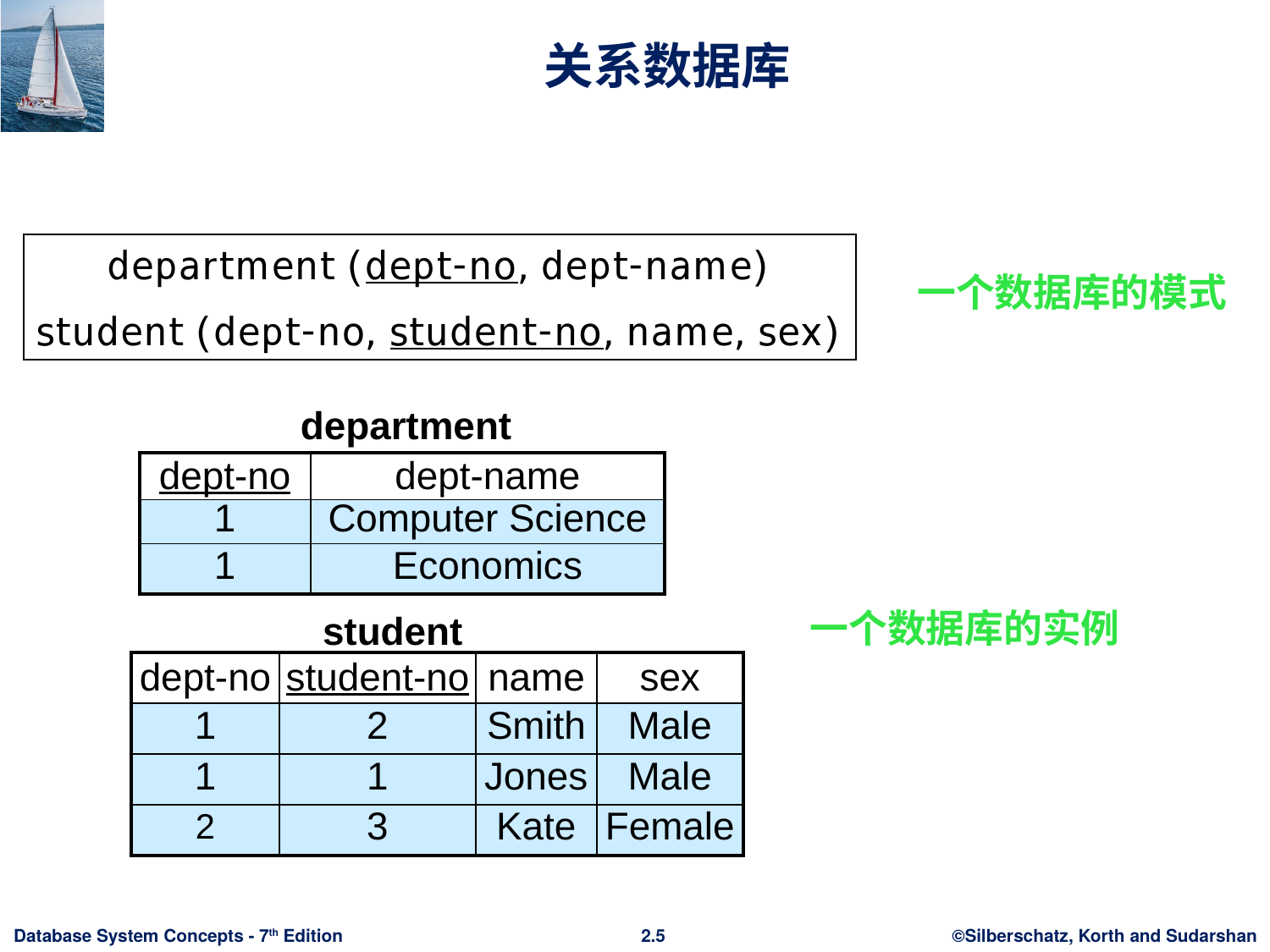

# 关系数据库
department (dept-no, dept-name)
student (dept-no, student-no, name, sex)
一个数据库的模式
department
| dept-no | dept-name |
| --- | --- |
| 1 | Computer Science |
| 1 | Economics |
一个数据库的实例
student
| dept-no | student-no | name | sex |
| --- | --- | --- | --- |
| 1 | 2 | Smith | Male |
| 1 | 1 | Jones | Male |
| 2 | 3 | Kate | Female |